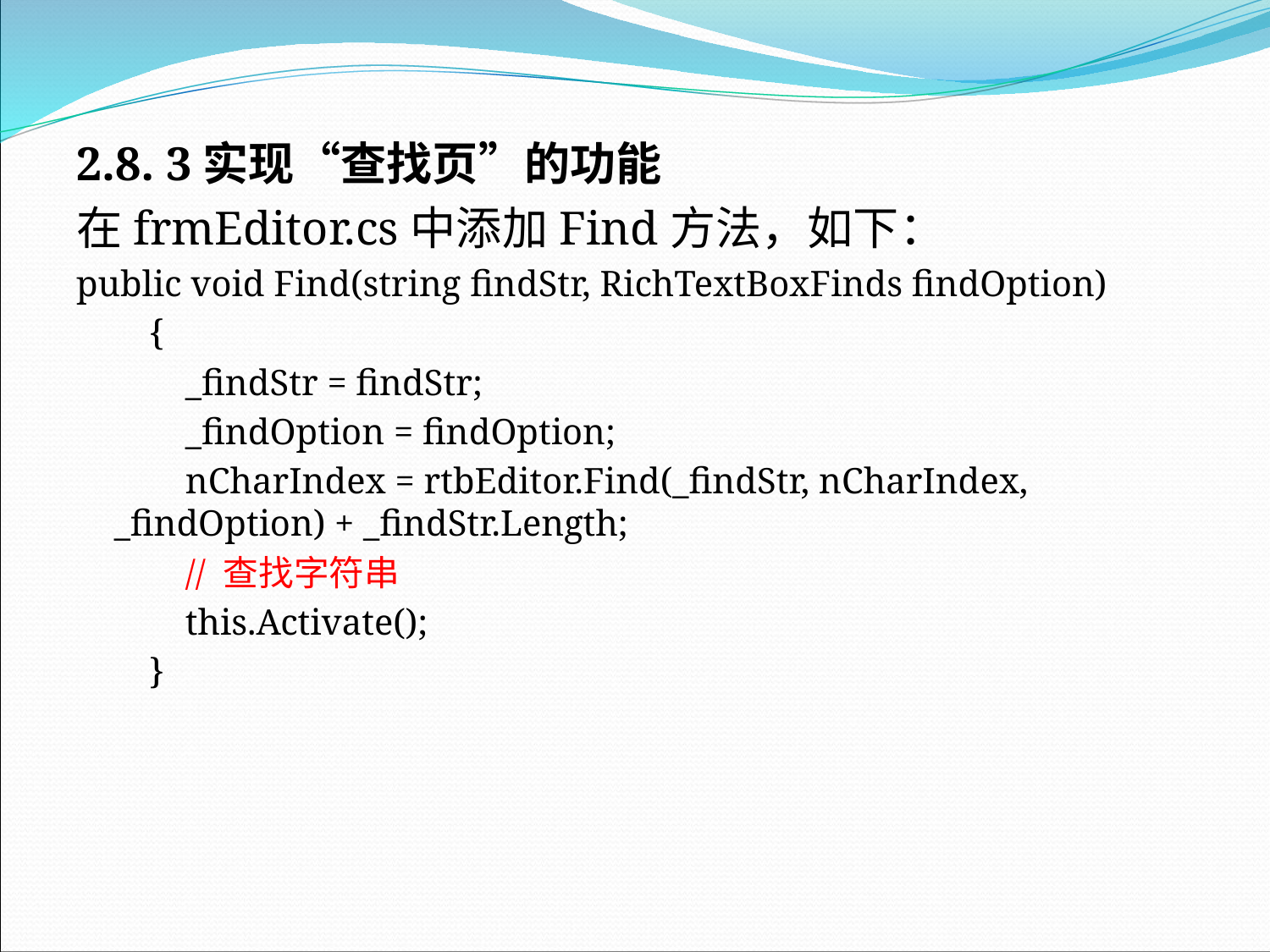

2.8. 3实现“查找页”的功能
在frmEditor.cs中添加Find方法，如下：
public void Find(string findStr, RichTextBoxFinds findOption)
        {
            _findStr = findStr;
            _findOption = findOption;
            nCharIndex = rtbEditor.Find(_findStr, nCharIndex, _findOption) + _findStr.Length;
            // 查找字符串
            this.Activate();
        }